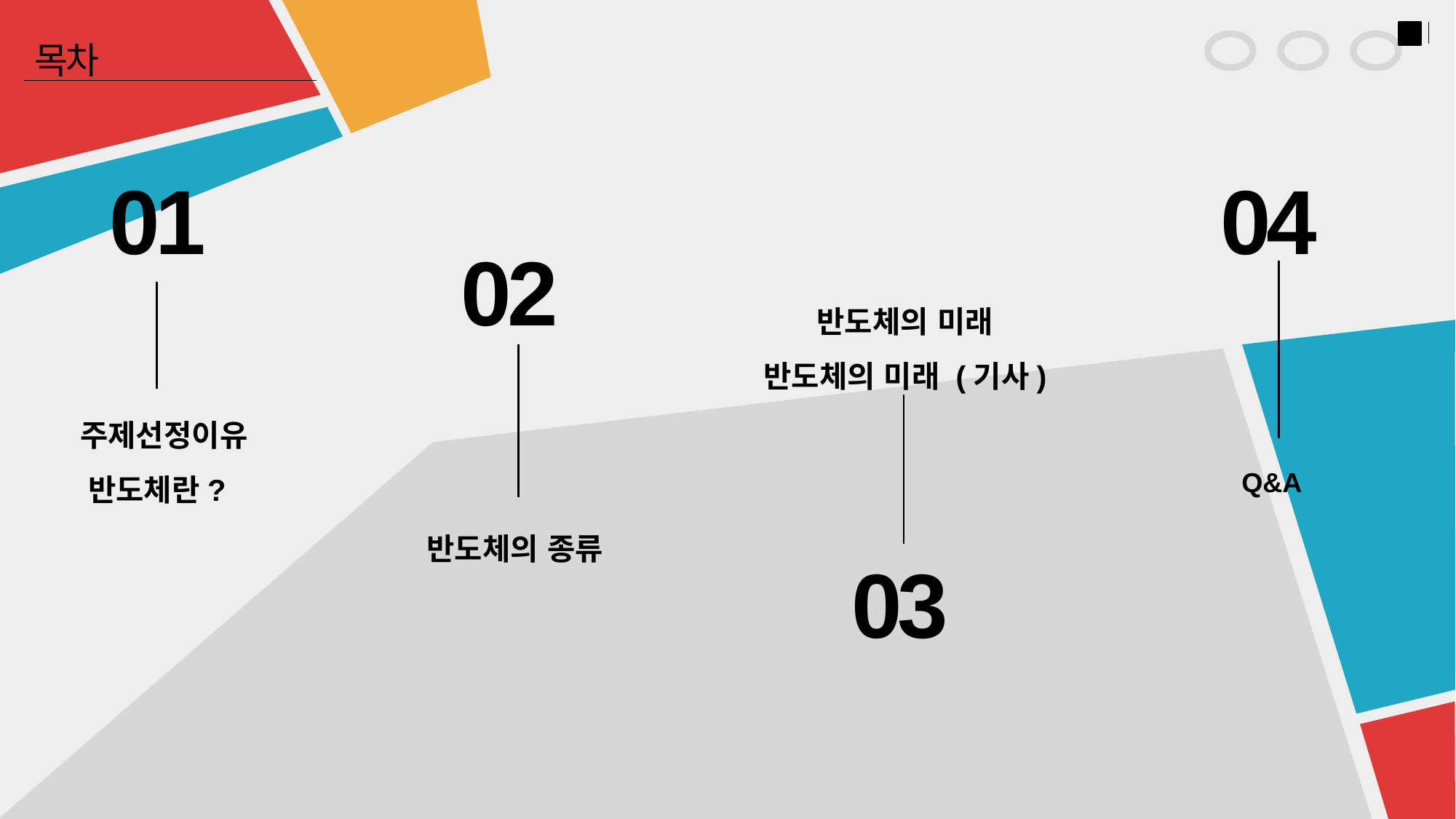

목차
01
 주제선정이유
반도체란?
04
Q&A
02
반도체의 종류
반도체의 미래
반도체의 미래 (기사)
03